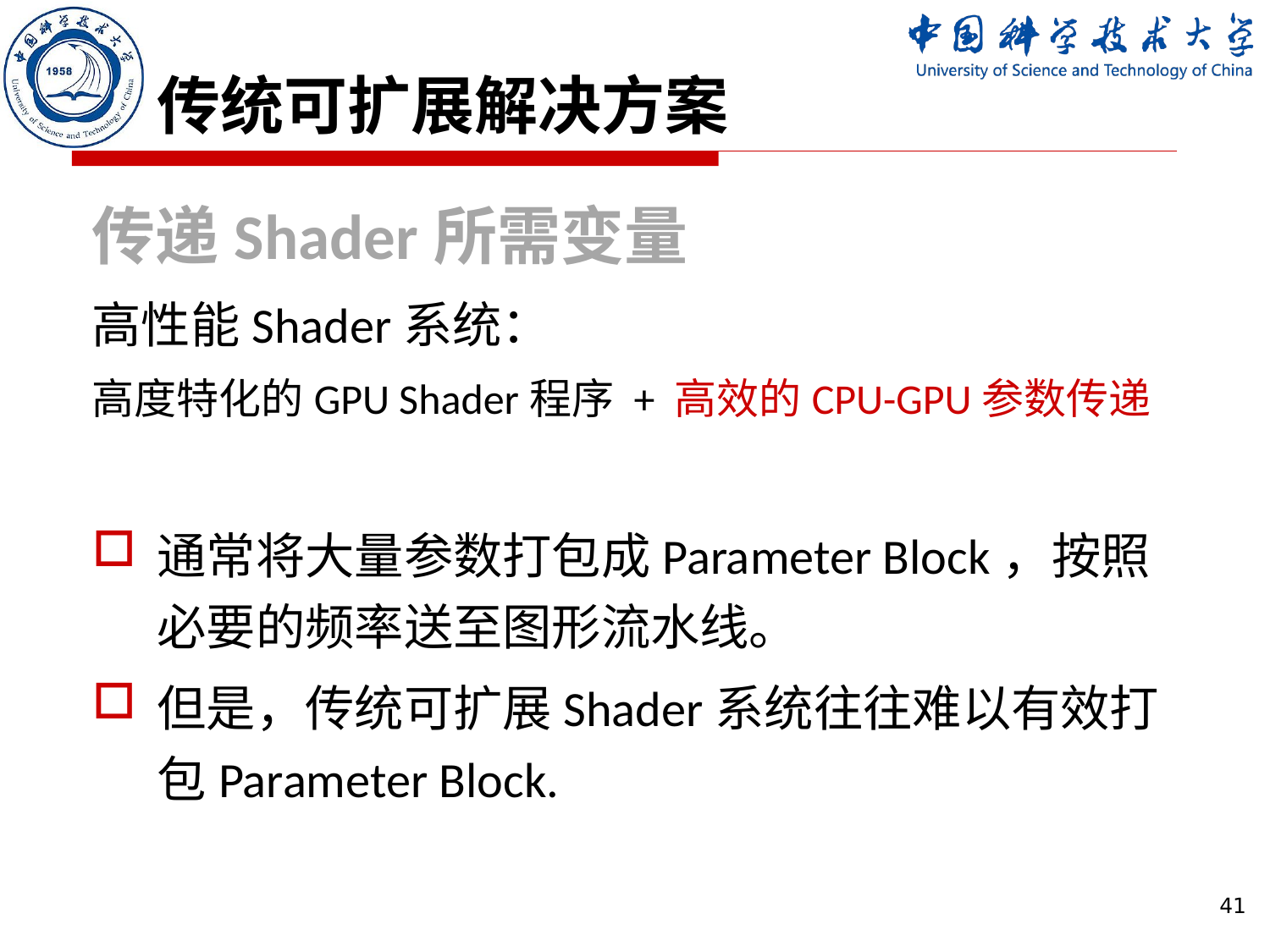

# 传统可扩展解决方案
传递Shader所需变量
高性能Shader系统：
高度特化的GPU Shader程序 + 高效的CPU-GPU参数传递

通常将大量参数打包成Parameter Block，按照必要的频率送至图形流水线。
但是，传统可扩展Shader系统往往难以有效打包Parameter Block.

41